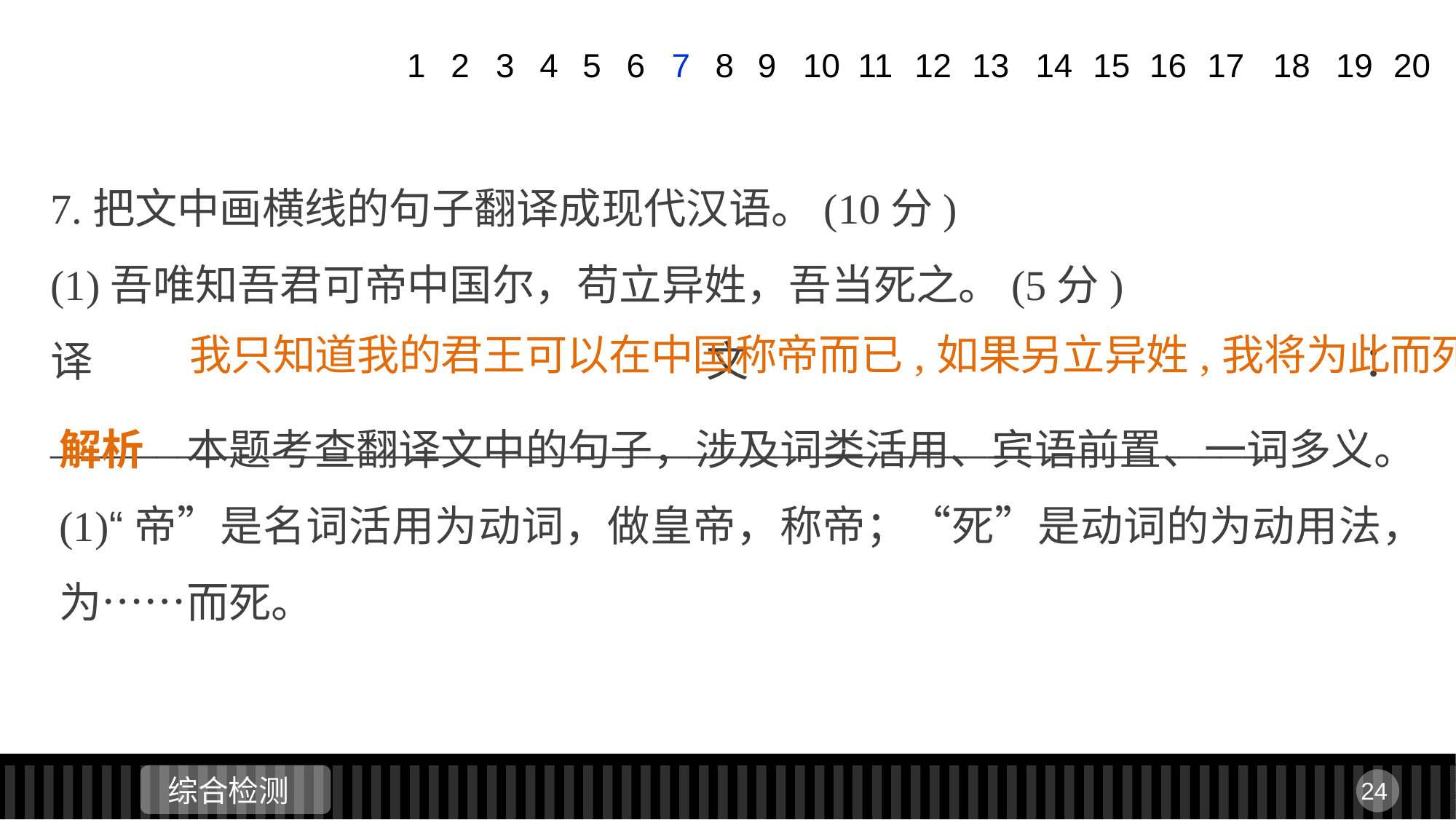

1
2
3
4
5
6
7
8
9
11
12
13
14
15
16
17
18
19
20
10
7.把文中画横线的句子翻译成现代汉语。(10分)
(1)吾唯知吾君可帝中国尔，苟立异姓，吾当死之。(5分)
译文：__________________________________________________________
我只知道我的君王可以在中国称帝而已,如果另立异姓,我将为此而死。
解析　本题考查翻译文中的句子，涉及词类活用、宾语前置、一词多义。(1)“帝”是名词活用为动词，做皇帝，称帝；“死”是动词的为动用法，为……而死。